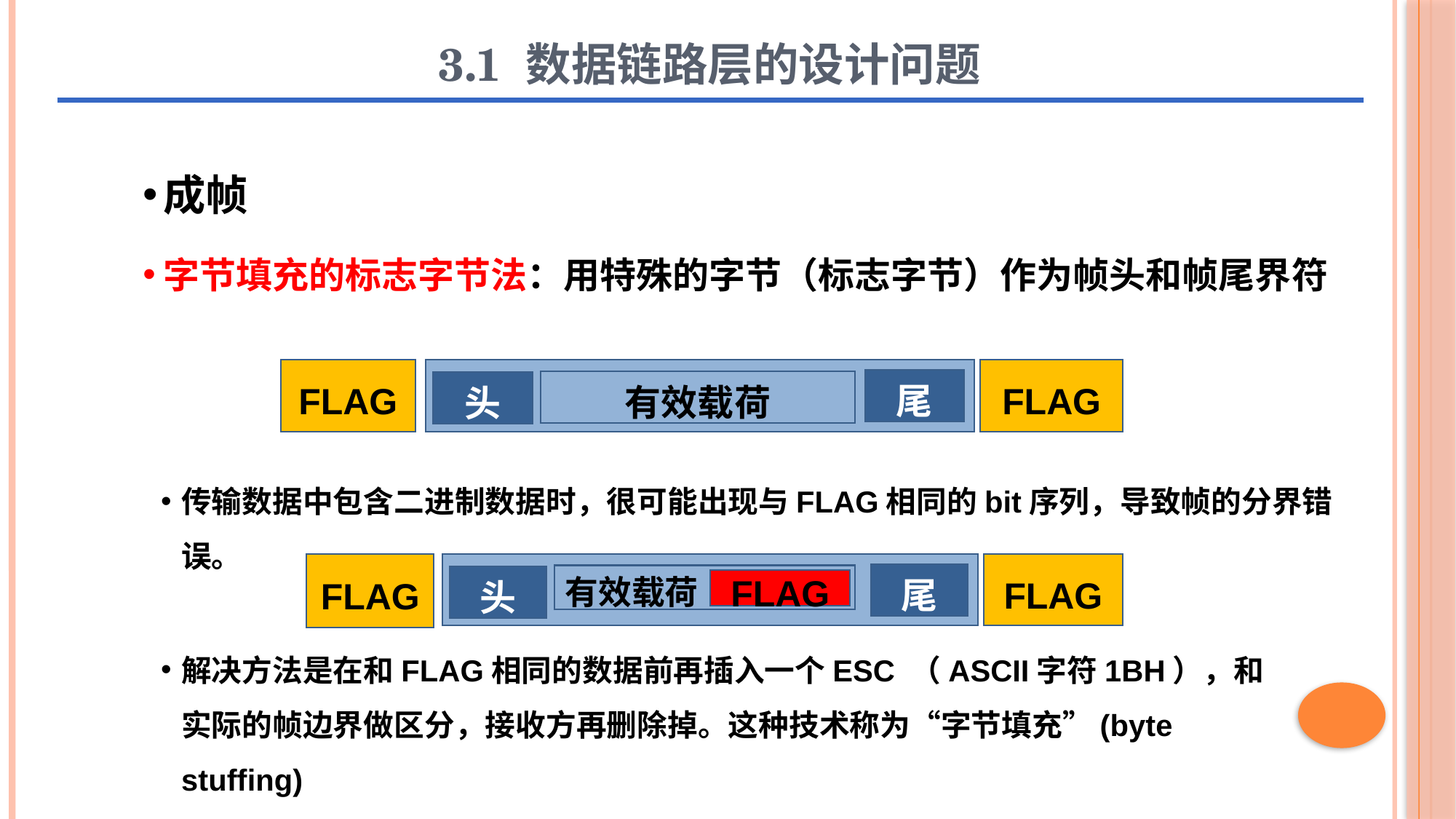

# 3.1 数据链路层的设计问题
成帧
字节填充的标志字节法：用特殊的字节（标志字节）作为帧头和帧尾界符
FLAG
A
FLAG
尾
有效载荷
头
传输数据中包含二进制数据时，很可能出现与FLAG相同的bit序列，导致帧的分界错误。
A
FLAG
FLAG
尾
有效载荷
头
FLAG
解决方法是在和FLAG相同的数据前再插入一个ESC （ASCII字符1BH），和实际的帧边界做区分，接收方再删除掉。这种技术称为“字节填充”(byte stuffing)